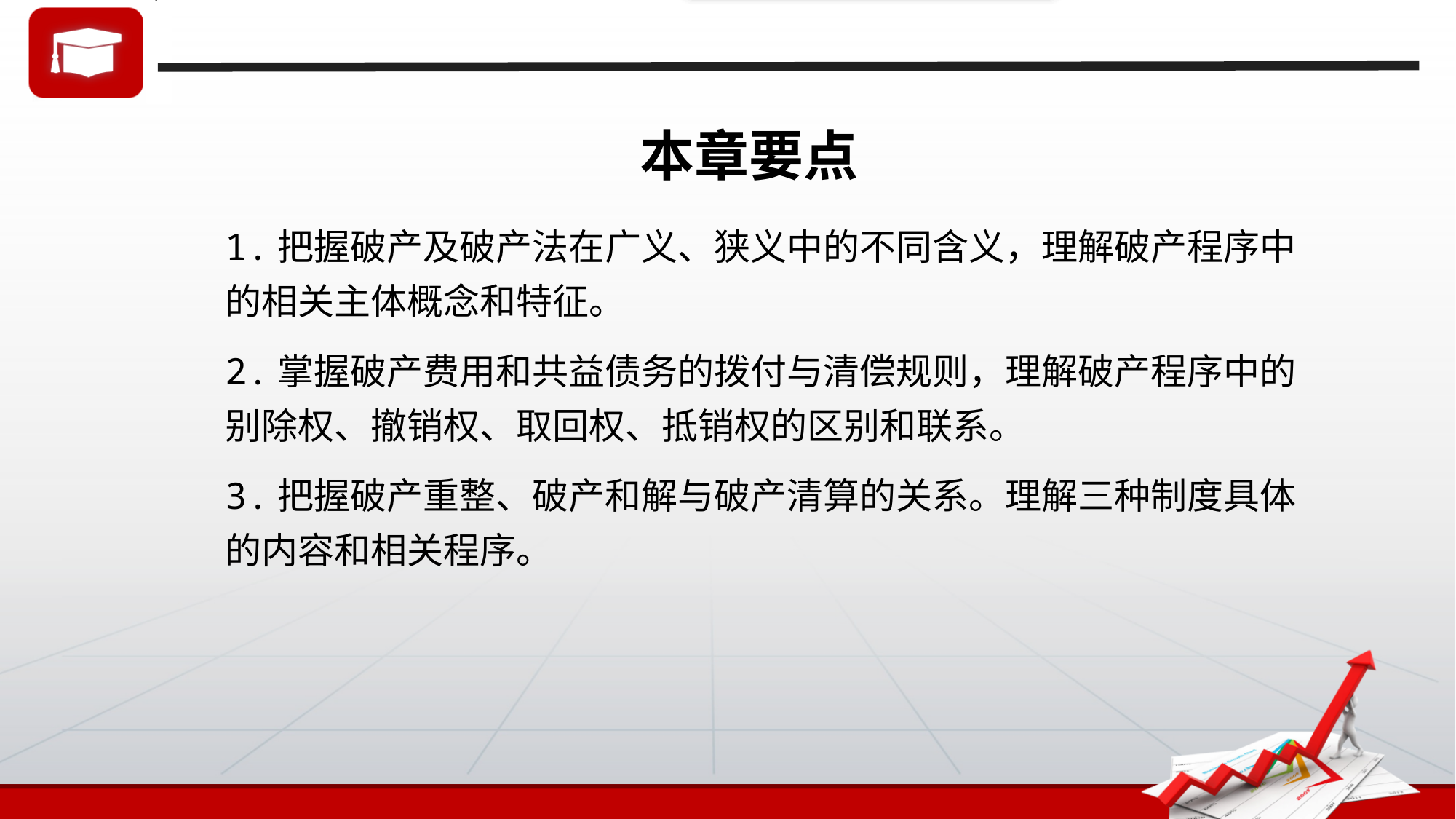

# 本章要点
1.把握破产及破产法在广义、狭义中的不同含义，理解破产程序中的相关主体概念和特征。
2.掌握破产费用和共益债务的拨付与清偿规则，理解破产程序中的别除权、撤销权、取回权、抵销权的区别和联系。
3.把握破产重整、破产和解与破产清算的关系。理解三种制度具体的内容和相关程序。